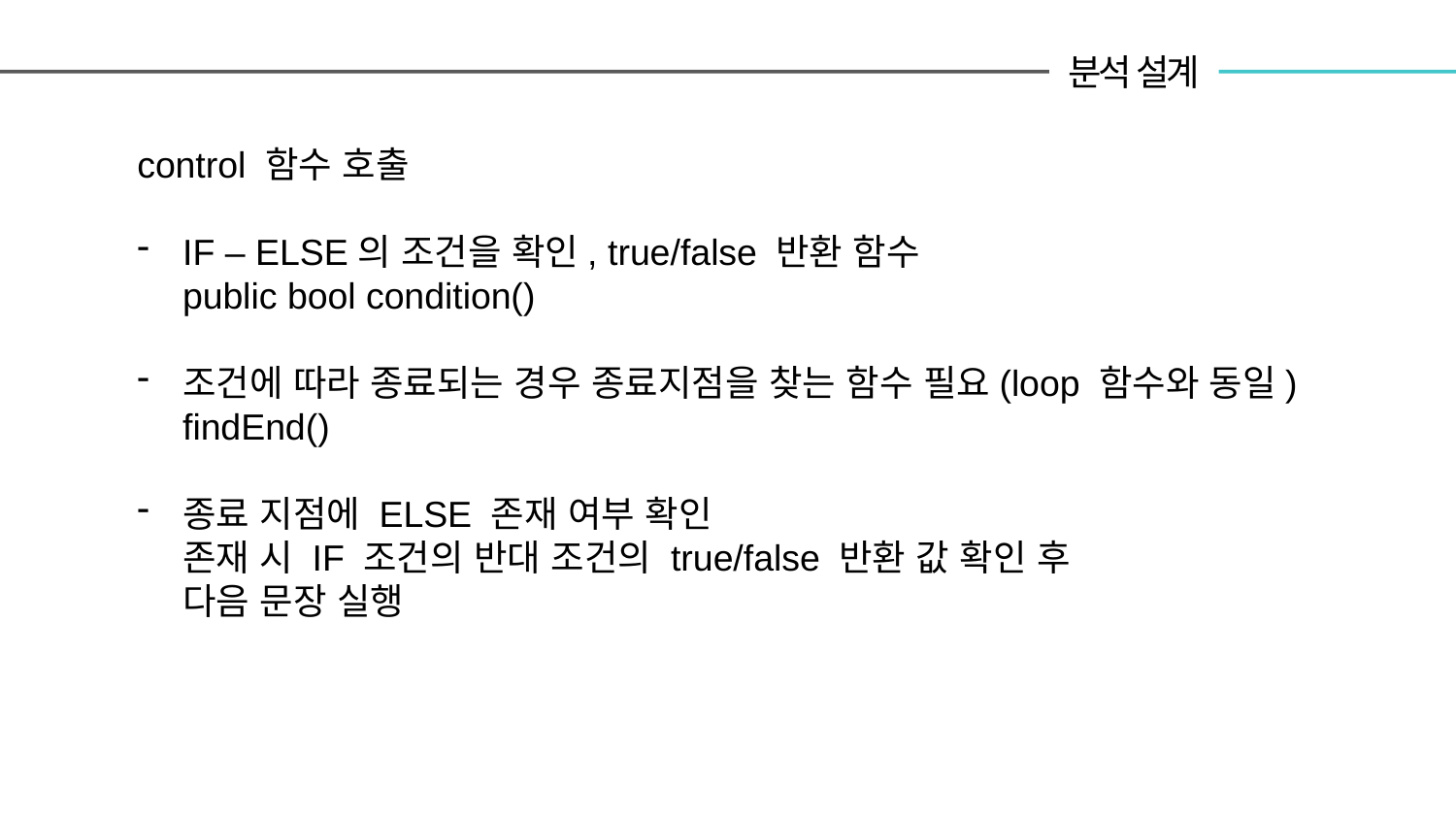

분석 설계
control 함수 호출

IF – ELSE의 조건을 확인, true/false 반환 함수
public bool condition()

조건에 따라 종료되는 경우 종료지점을 찾는 함수 필요(loop 함수와 동일)
findEnd()

종료 지점에 ELSE 존재 여부 확인
존재 시 IF 조건의 반대 조건의 true/false 반환 값 확인 후
다음 문장 실행